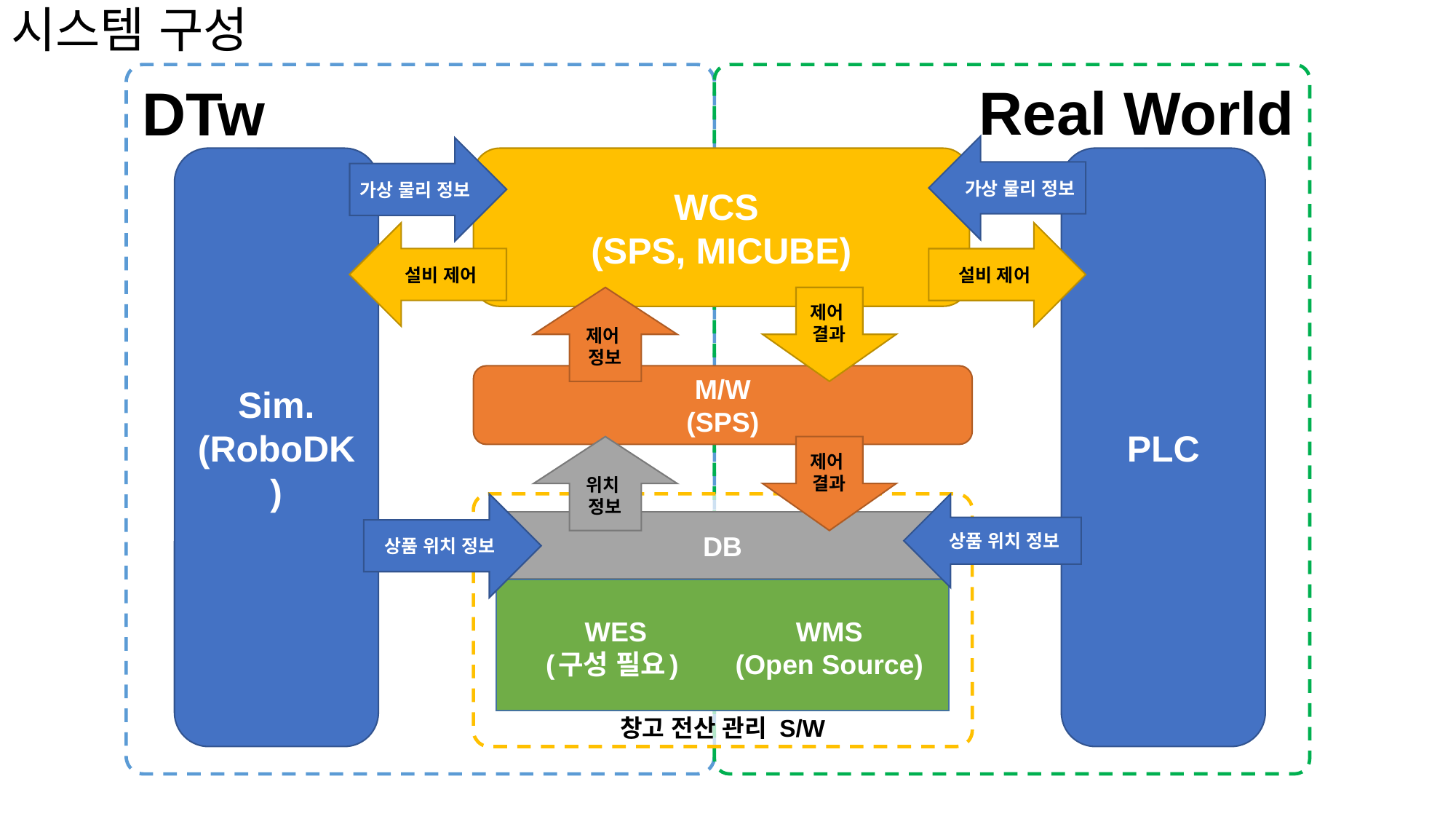

# 시스템 구성
Real World
DTw
가상 물리 정보
가상 물리 정보
Sim.
(RoboDK)
WCS
(SPS, MICUBE)
PLC
설비 제어
설비 제어
제어
정보
제어
결과
M/W
(SPS)
위치
정보
제어
결과
창고 전산 관리 S/W
DB
WMS
(Open Source)
WES
(구성 필요)
상품 위치 정보
상품 위치 정보
WES
(구성 필요)
WMS
(Open Source)